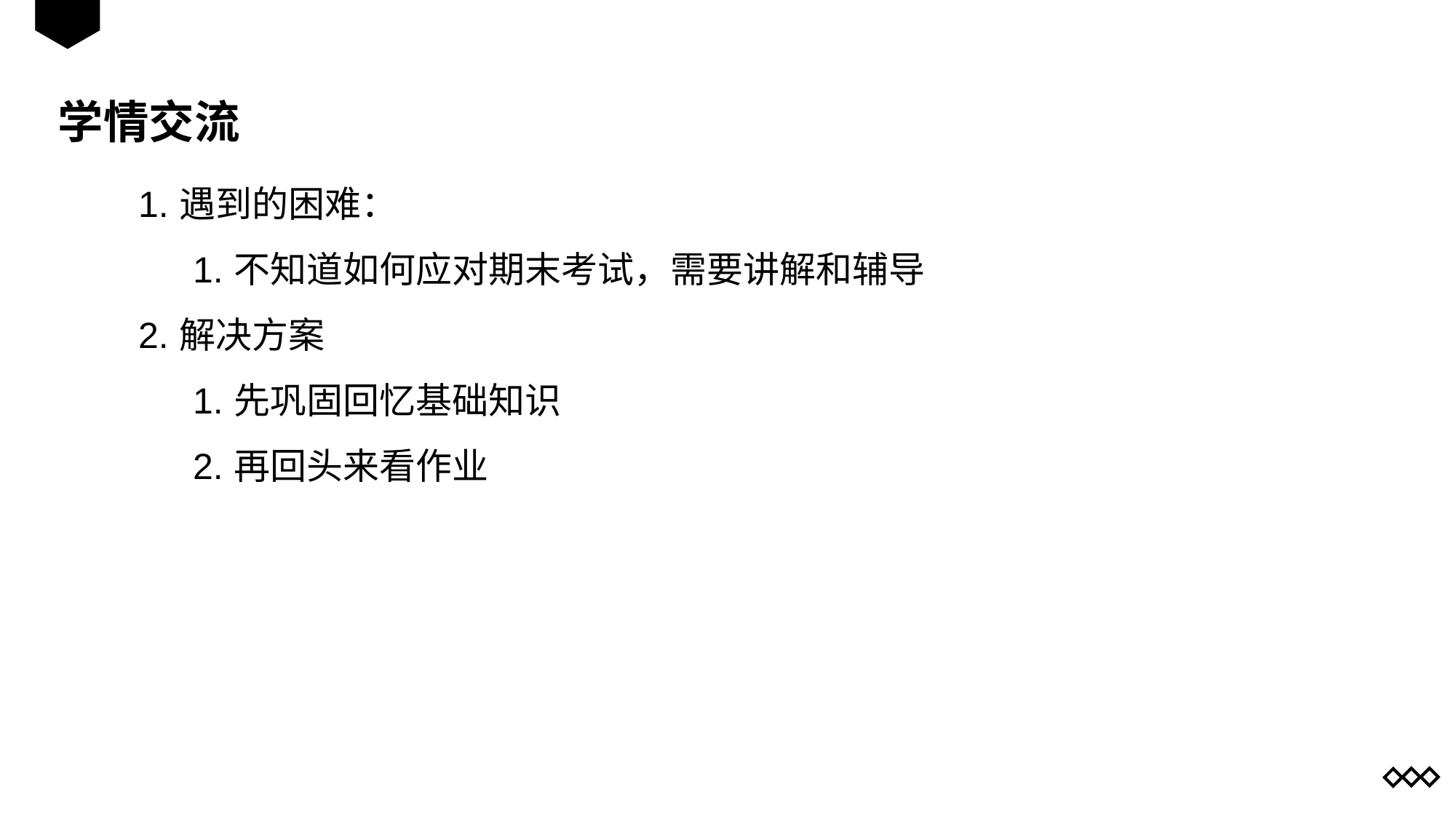

学情交流
遇到的困难：
不知道如何应对期末考试，需要讲解和辅导
解决方案
先巩固回忆基础知识
再回头来看作业